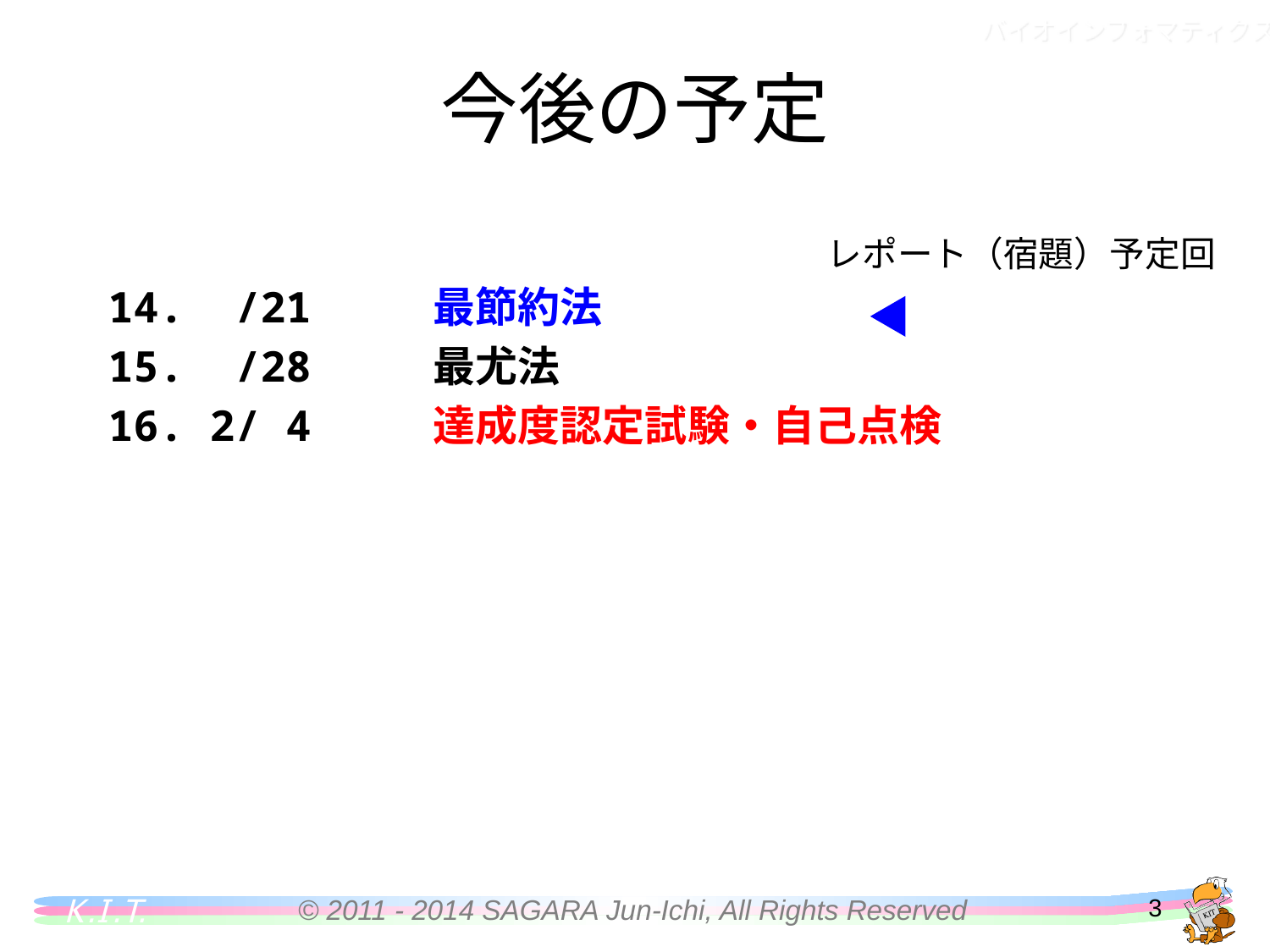

# 今後の予定

  /21　	最節約法
  /28　	最尤法
 2/ 4　	達成度認定試験・自己点検
レポート（宿題）予定回

© 2011 - 2014 SAGARA Jun-Ichi, All Rights Reserved
3